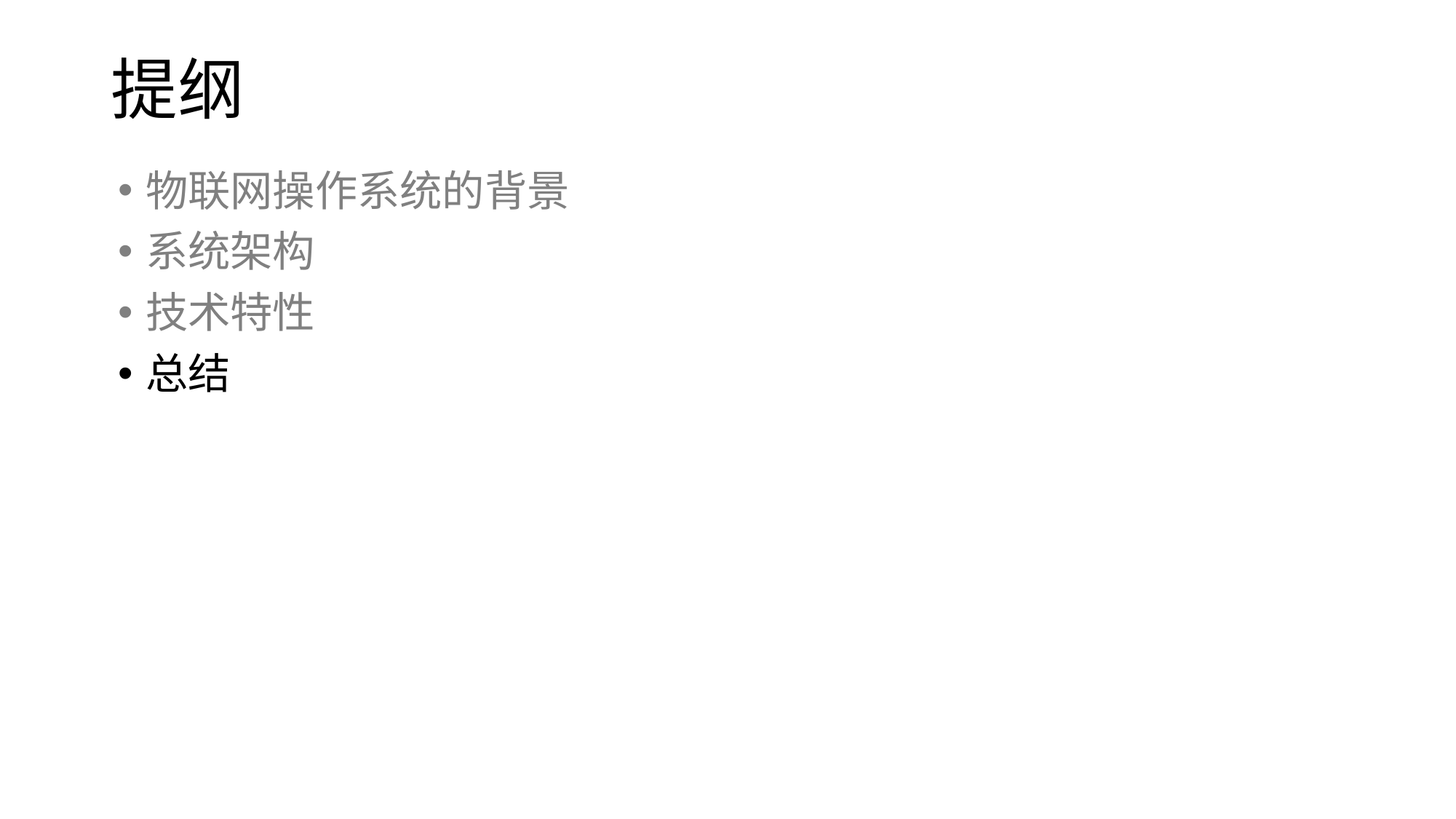

# 提纲
物联网操作系统的背景
系统架构
技术特性
总结

19